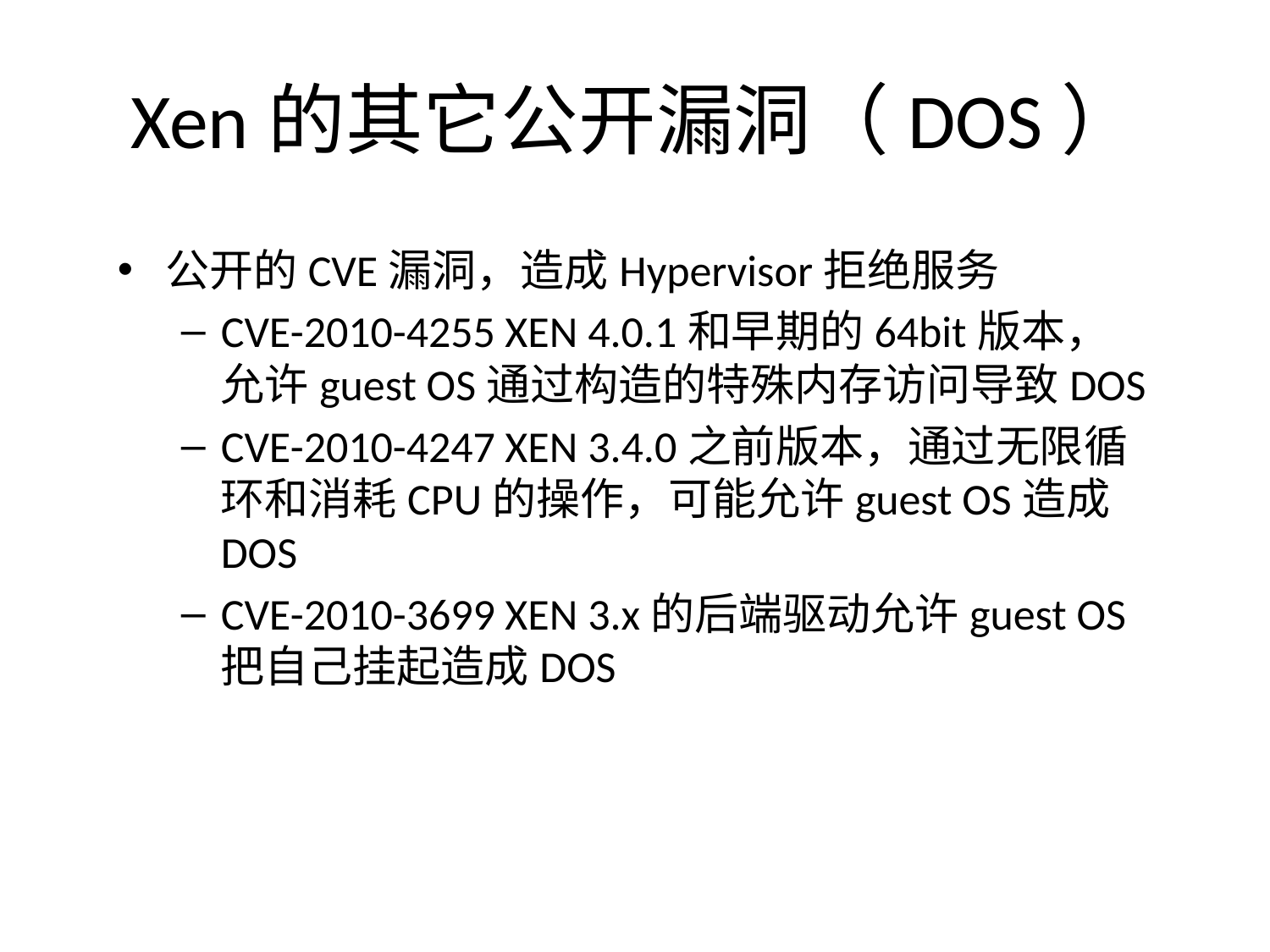

# Xen的其它公开漏洞（DOS）
公开的CVE漏洞，造成Hypervisor拒绝服务
CVE-2010-4255 XEN 4.0.1和早期的64bit版本，允许guest OS通过构造的特殊内存访问导致DOS
CVE-2010-4247 XEN 3.4.0之前版本，通过无限循环和消耗CPU的操作，可能允许guest OS造成DOS
CVE-2010-3699 XEN 3.x的后端驱动允许guest OS把自己挂起造成DOS